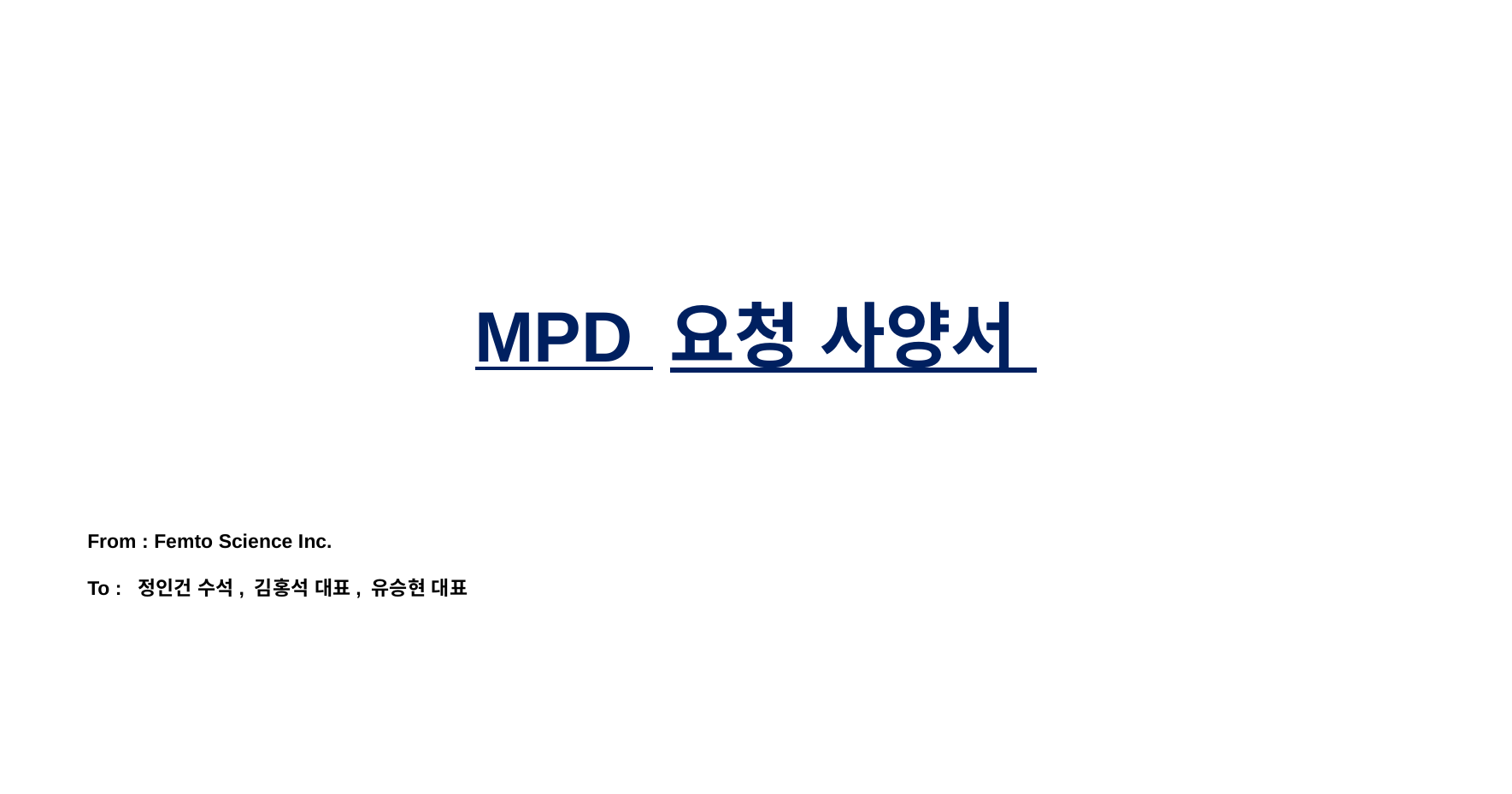

MPD 요청 사양서
From : Femto Science Inc.

To :  정인건 수석, 김홍석 대표, 유승현 대표